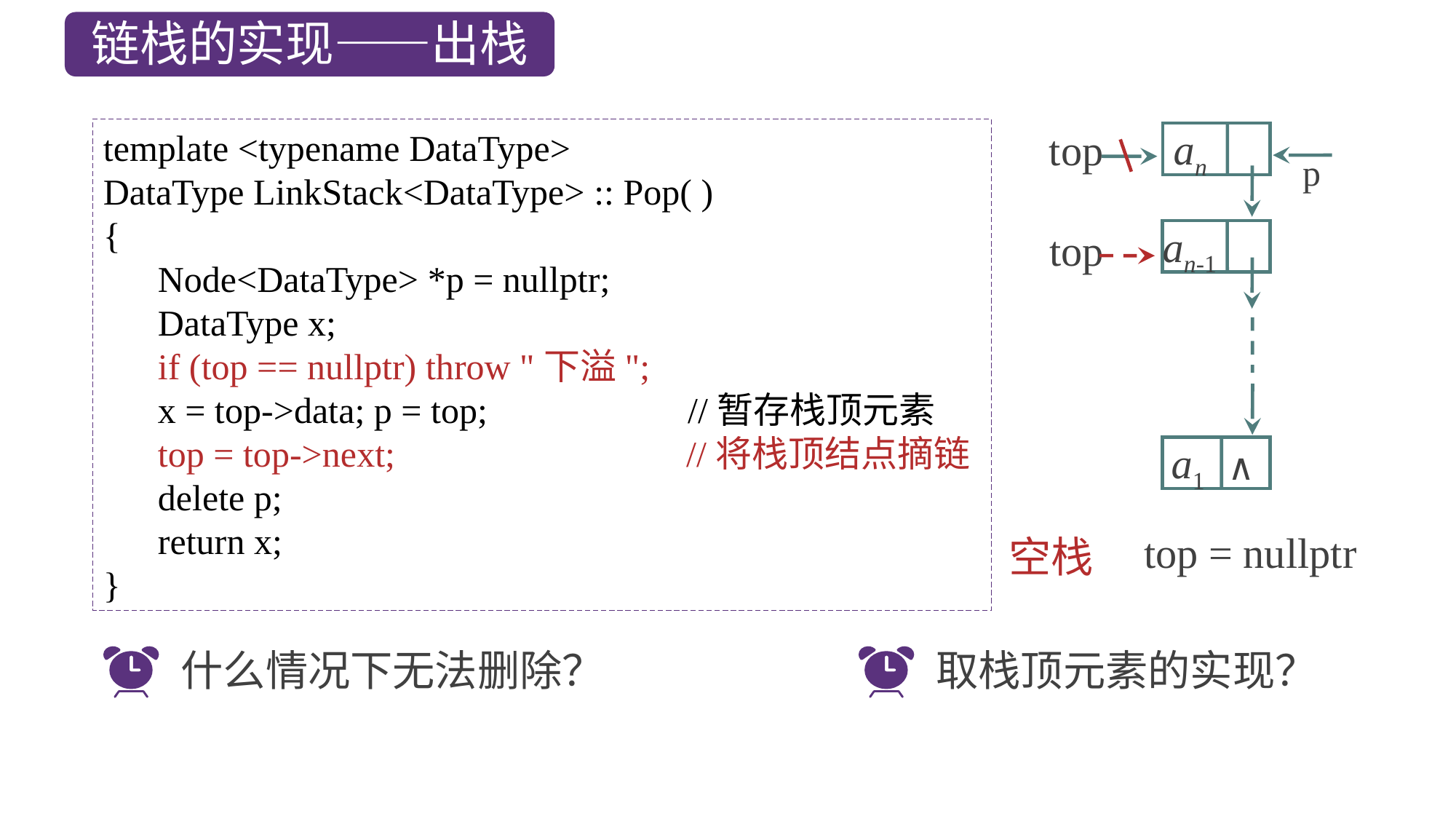

链栈的实现——出栈

template <typename DataType>
DataType LinkStack<DataType> :: Pop( )
{
      Node<DataType> *p = nullptr;
      DataType x;
      if (top == nullptr) throw "下溢";
      x = top->data; p = top;                      //暂存栈顶元素
      top = top->next;                                //将栈顶结点摘链
      delete p;
      return x;
}
an

top

top

p

an-1

a1

∧
top = nullptr
空栈
什么情况下无法删除？

取栈顶元素的实现？